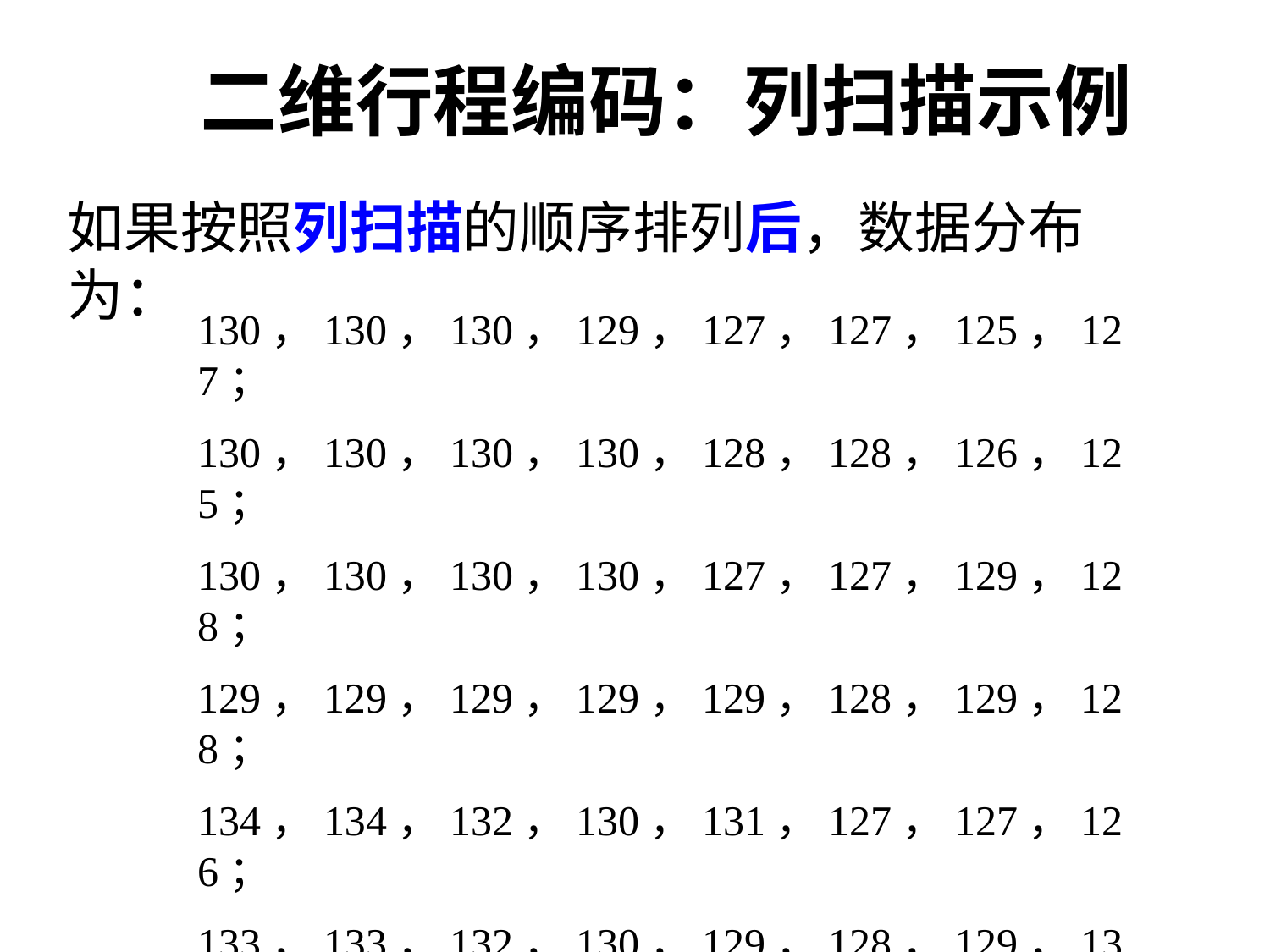

二维行程编码：列扫描示例
如果按照列扫描的顺序排列后，数据分布为：
130，130，130，129，127，127，125，127；
130，130，130，130，128，128，126，125；
130，130，130，130，127，127，129，128；
129，129，129，129，129，128，129，128；
134，134，132，130，131，127，127，126；
133，133，132，130，129，128，129，130；
129，130，130，129，131，132，133，131；
130，130，130，129，130，132，132，131